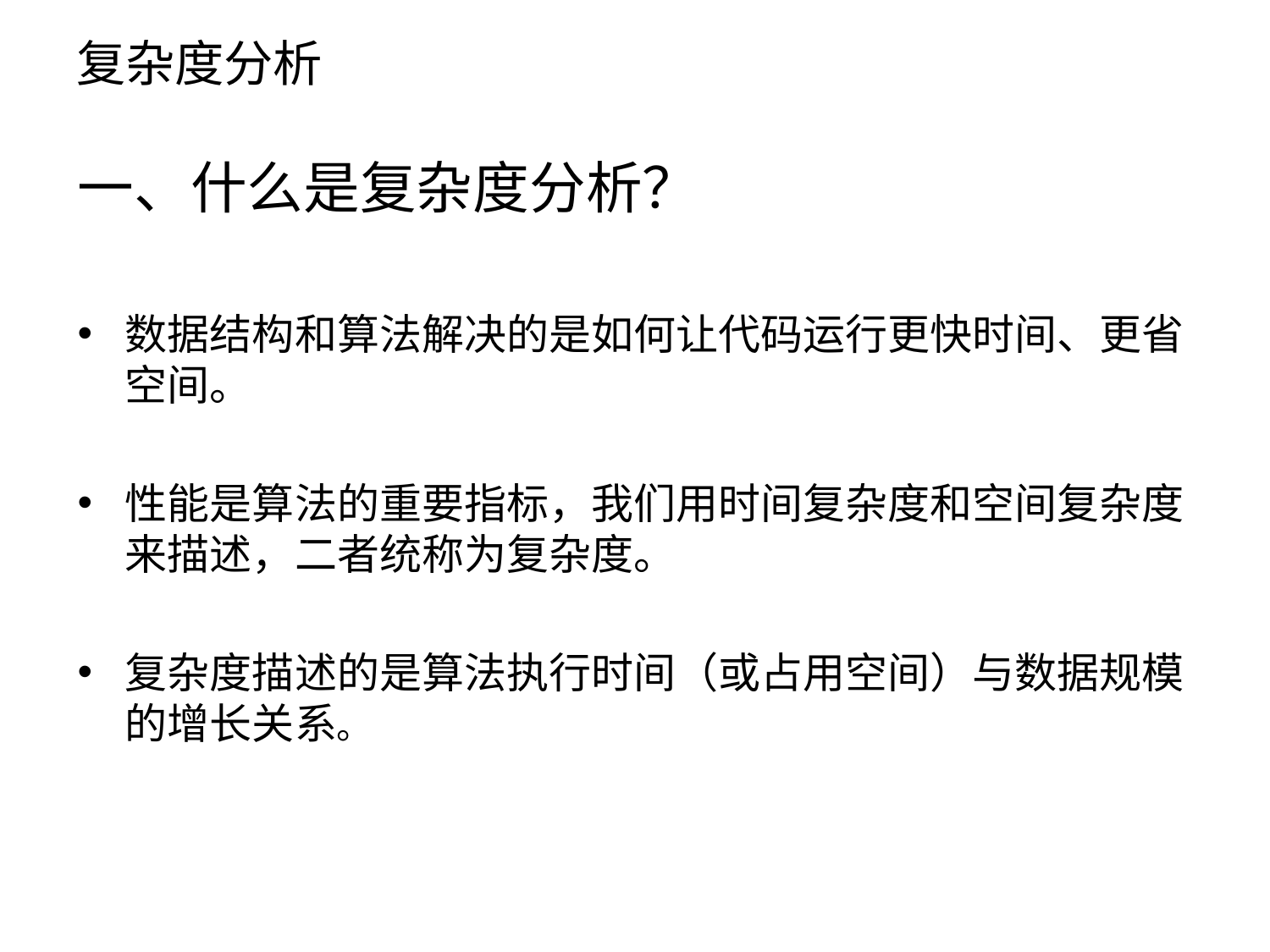

# 复杂度分析
一、什么是复杂度分析？

数据结构和算法解决的是如何让代码运行更快时间、更省空间。

性能是算法的重要指标，我们用时间复杂度和空间复杂度来描述，二者统称为复杂度。

复杂度描述的是算法执行时间（或占用空间）与数据规模的增长关系。